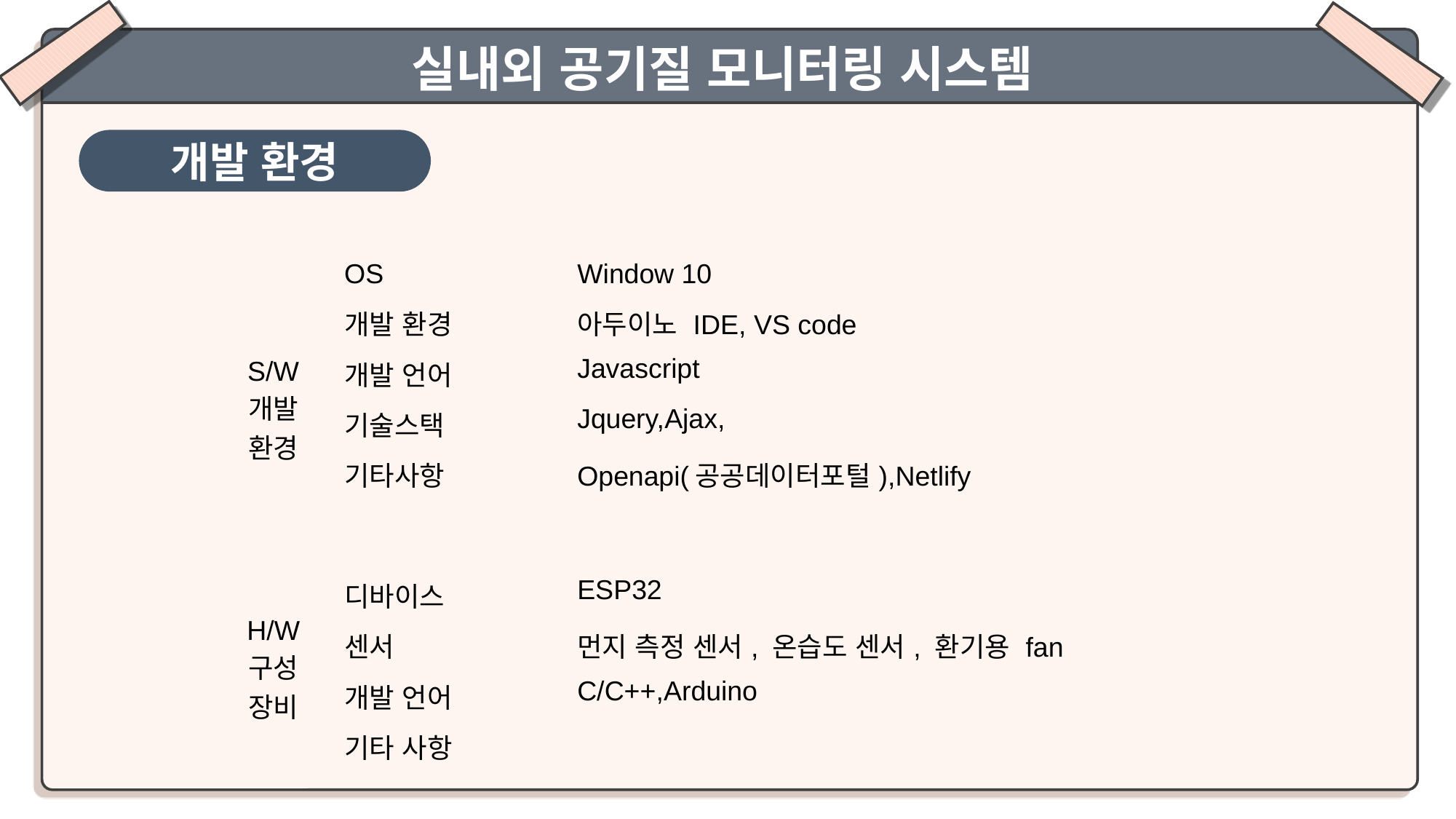

실내외 공기질 모니터링 시스템

개발 환경
| S/W 개발 환경 | OS | Window 10 |
| --- | --- | --- |
|  | 개발 환경 | 아두이노 IDE, VS code |
|  | 개발 언어 | Javascript |
|  | 기술스택 | Jquery,Ajax, |
|  | 기타사항 | Openapi(공공데이터포털),Netlify |
| H/W 구성 장비 | 디바이스 | ESP32 |
|  | 센서 | 먼지 측정 센서, 온습도 센서, 환기용 fan |
|  | 개발 언어 | C/C++,Arduino |
|  | 기타 사항 |  |